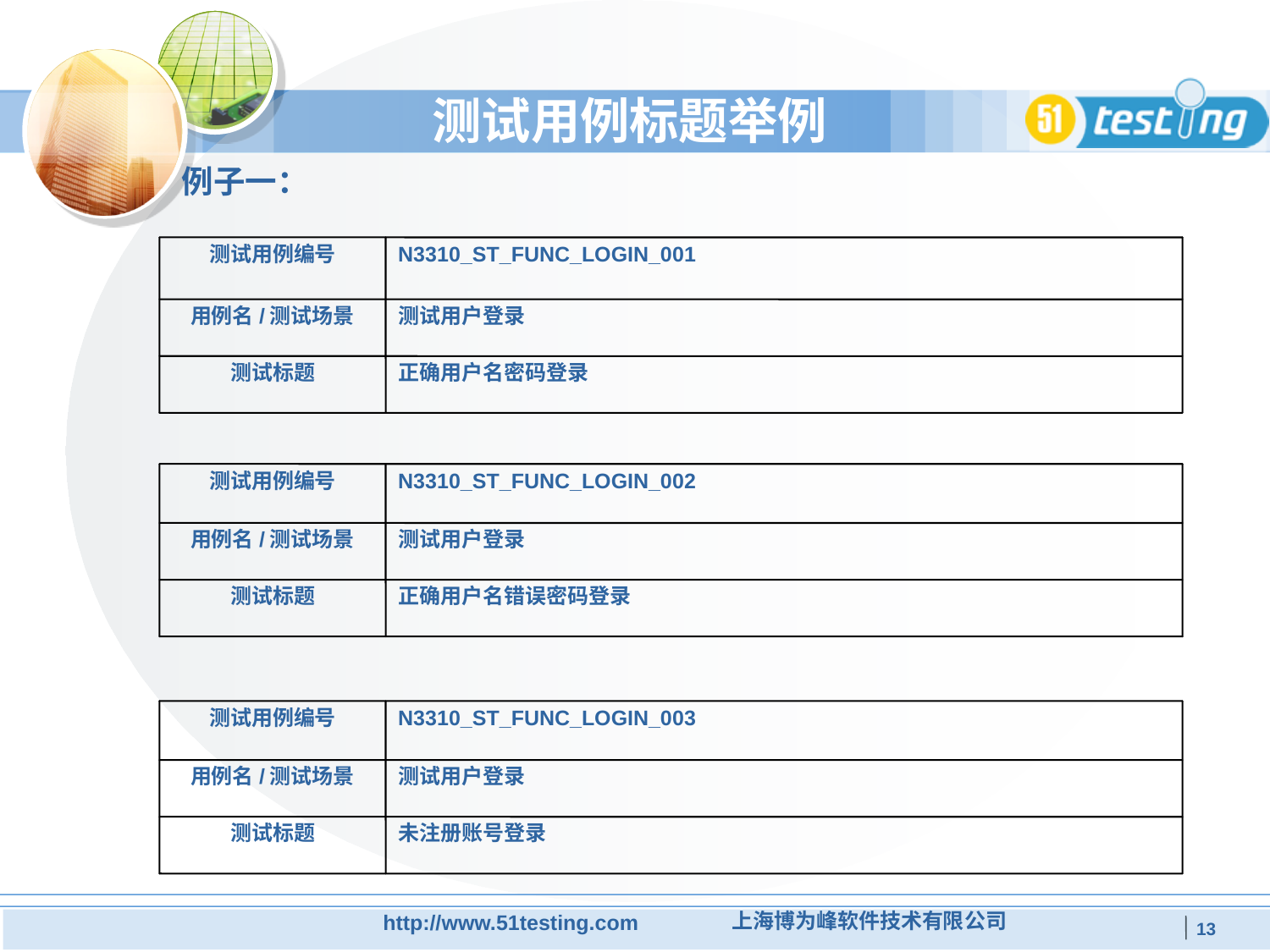

# 测试用例标题举例
例子一：
测试用例编号

N3310_ST_FUNC_LOGIN_001

用例名/测试场景

测试用户登录
测试标题

正确用户名密码登录

测试用例编号

N3310_ST_FUNC_LOGIN_002

用例名/测试场景

测试用户登录
测试标题

正确用户名错误密码登录

测试用例编号

N3310_ST_FUNC_LOGIN_003

用例名/测试场景

测试用户登录
测试标题

未注册账号登录